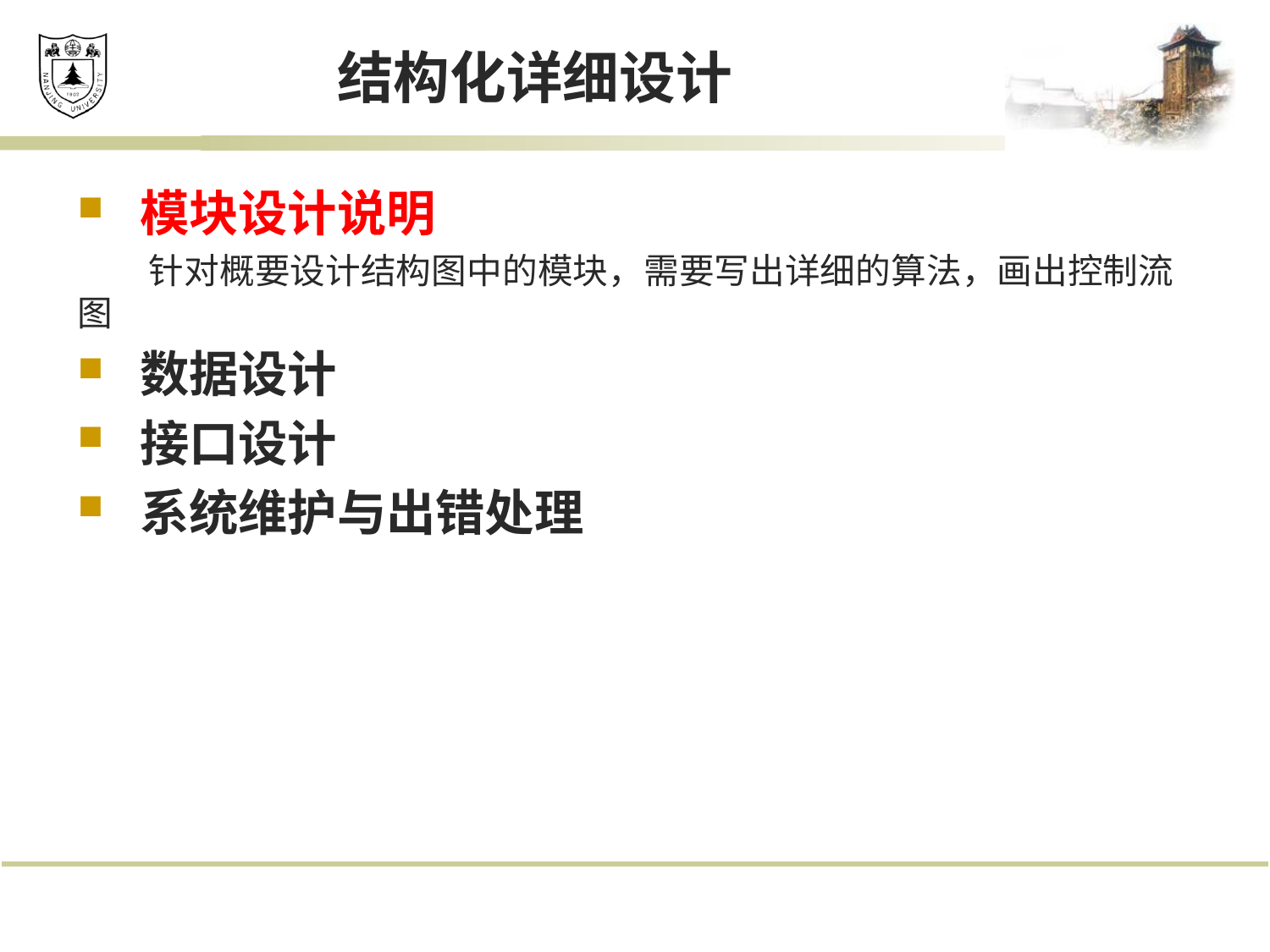

# 结构化详细设计
模块设计说明
        针对概要设计结构图中的模块，需要写出详细的算法，画出控制流图
数据设计
接口设计
系统维护与出错处理